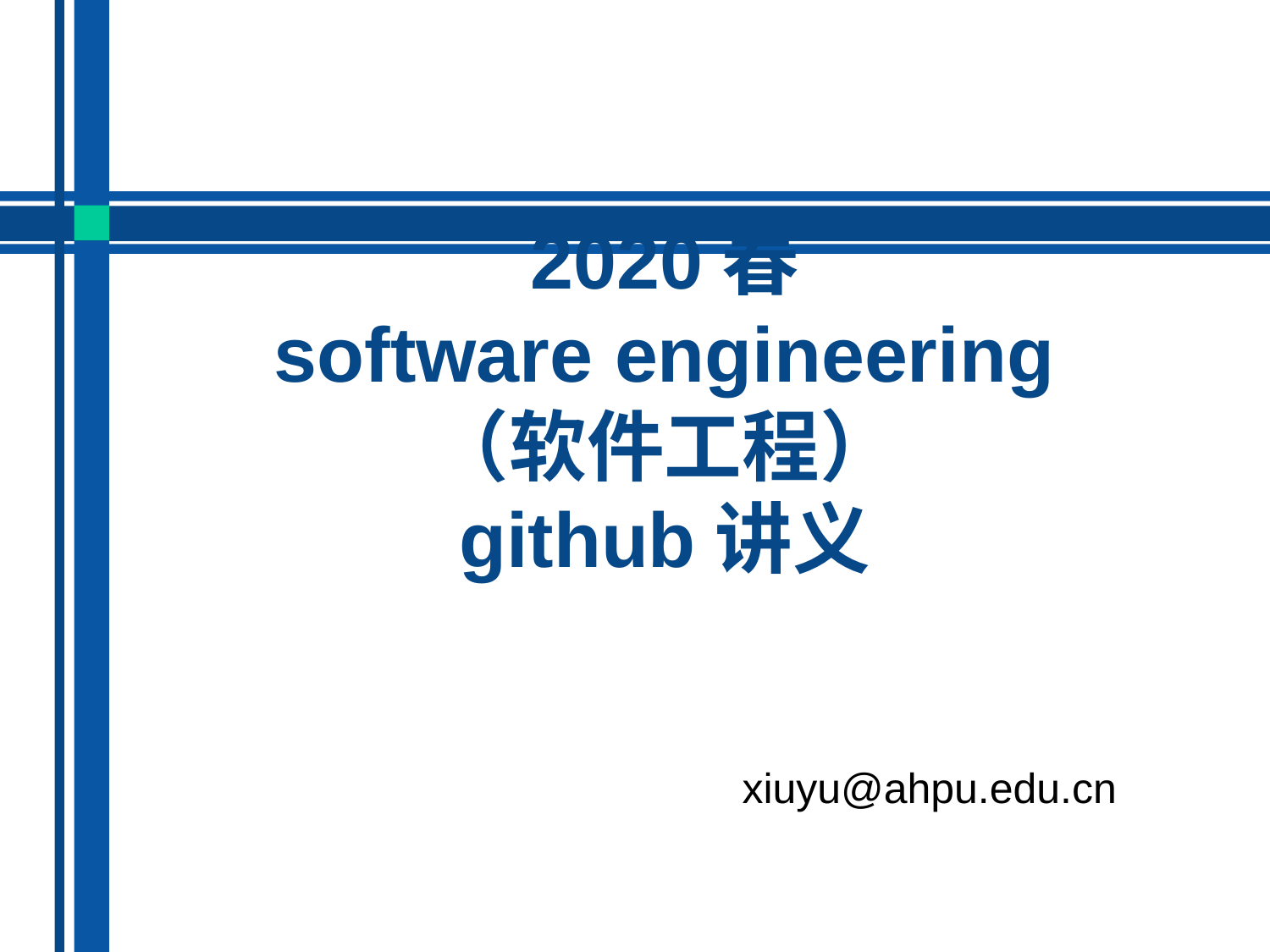

# 2020春 software engineering （软件工程） github讲义
                    xiuyu@ahpu.edu.cn